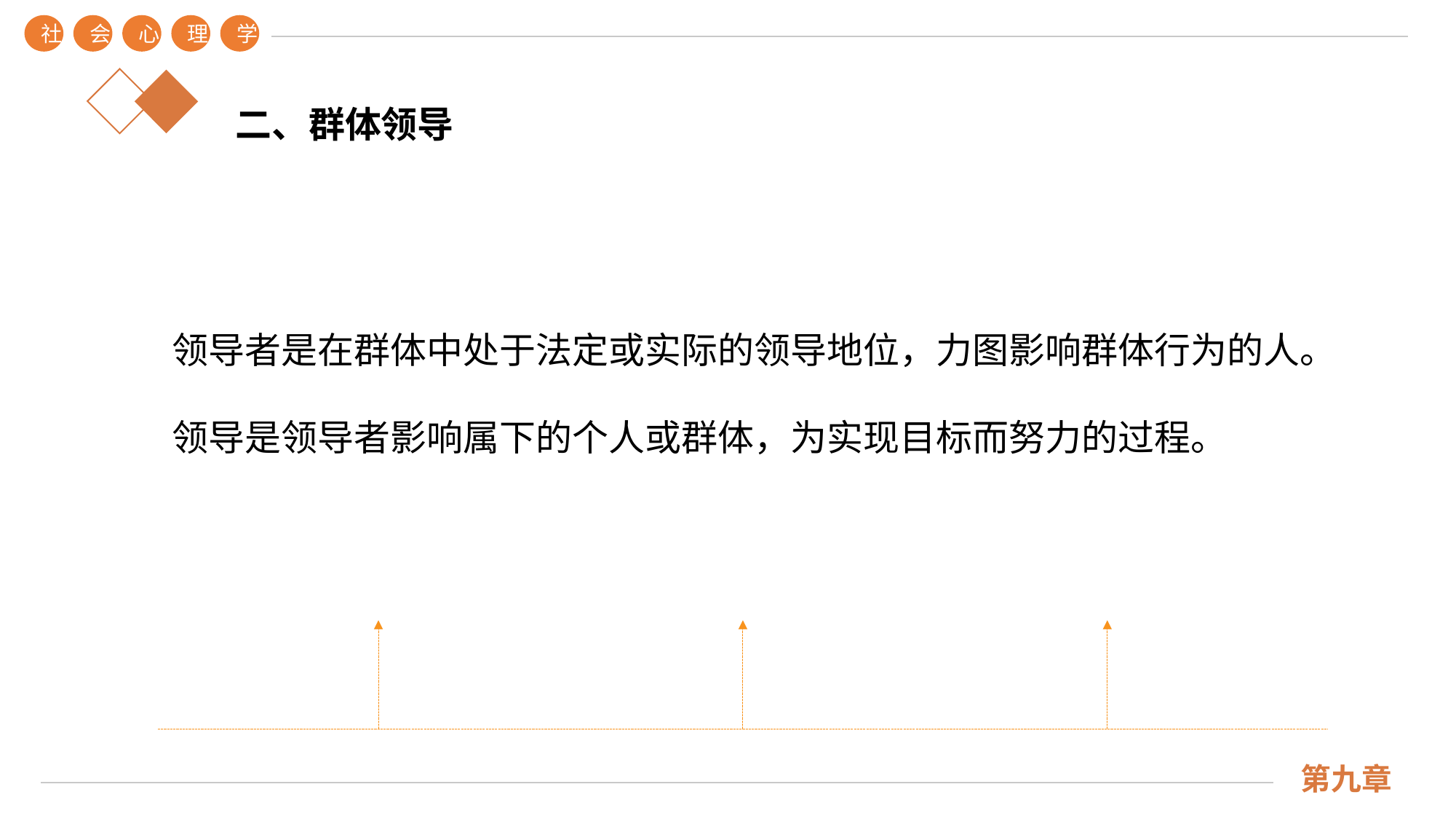

社
会
心
理
学
第九章

二、群体领导

领导者是在群体中处于法定或实际的领导地位，力图影响群体行为的人。
领导是领导者影响属下的个人或群体，为实现目标而努力的过程。